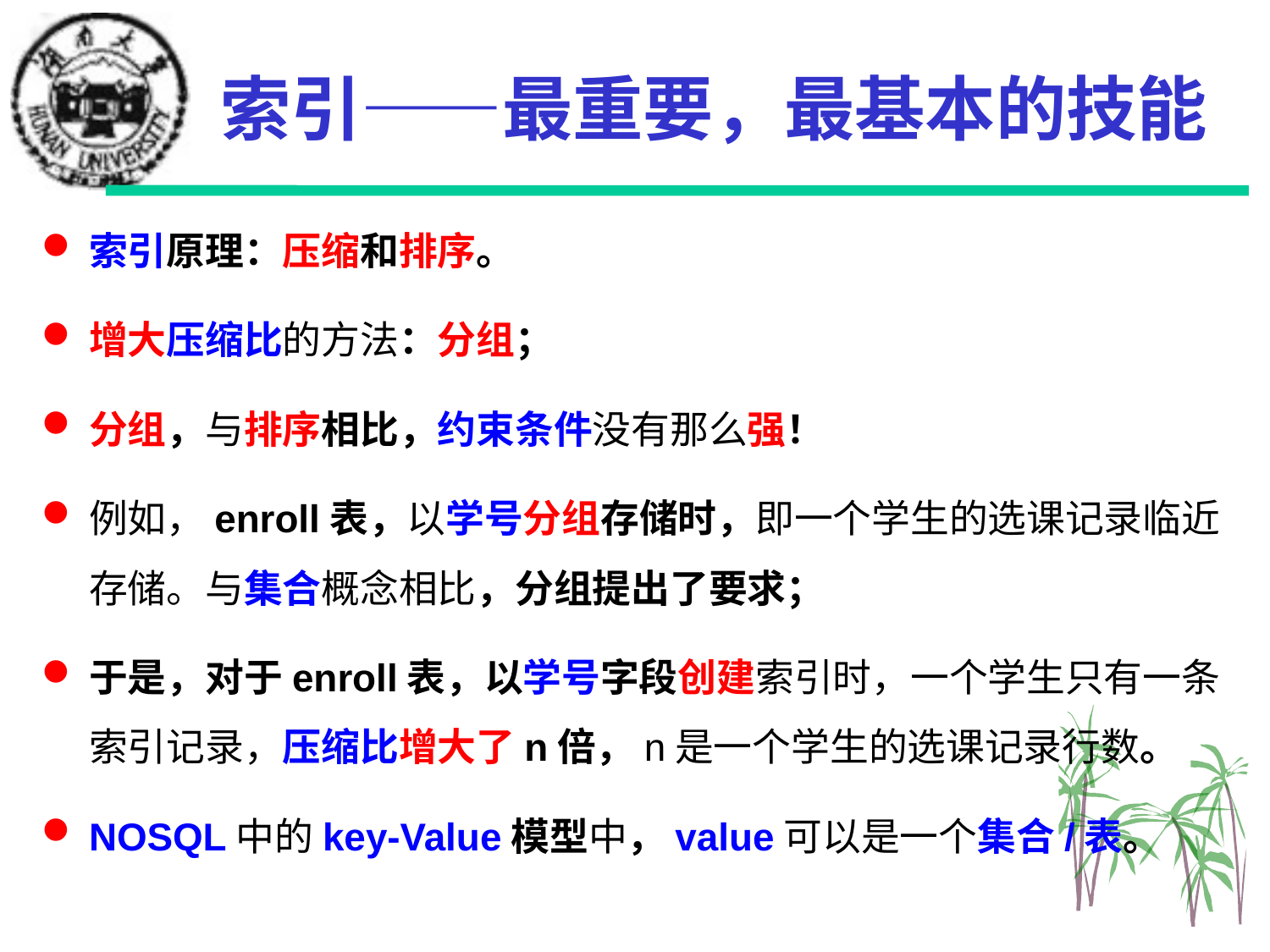

# 索引——最重要，最基本的技能
索引原理：压缩和排序。
增大压缩比的方法：分组；
分组，与排序相比，约束条件没有那么强！
例如，enroll表，以学号分组存储时，即一个学生的选课记录临近存储。与集合概念相比，分组提出了要求；
于是，对于enroll表，以学号字段创建索引时，一个学生只有一条索引记录，压缩比增大了n倍，n是一个学生的选课记录行数。
NOSQL中的key-Value模型中，value可以是一个集合/表。